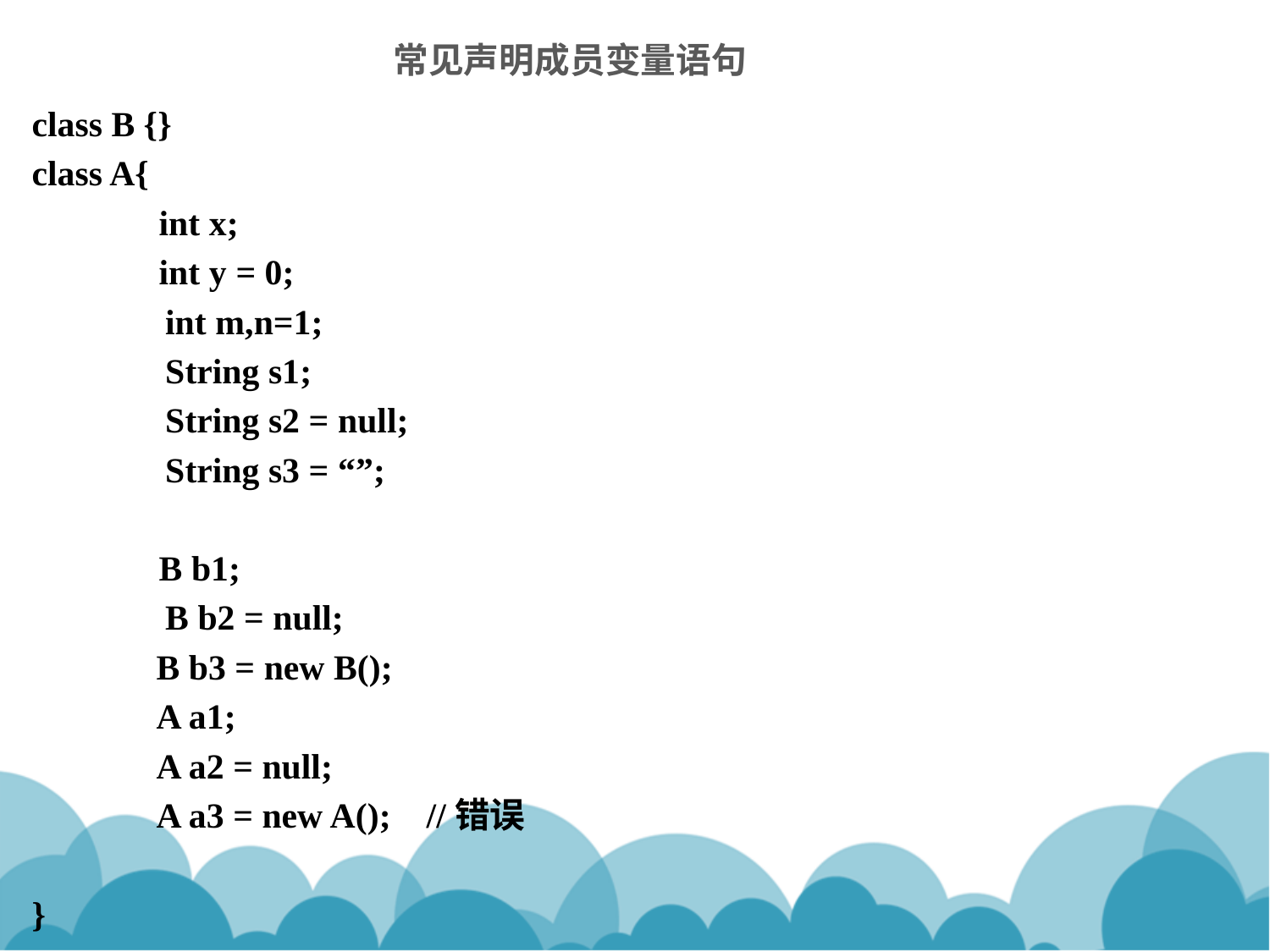

常见声明成员变量语句
class B {}
class A{
	int x;
	int y = 0;
               int m,n=1;
               String s1;
               String s2 = null;
               String s3 = “”;

	B b1;
               B b2 = null;
              B b3 = new B();
              A a1;
              A a2 = null;
              A a3 = new A();    //错误

}
11